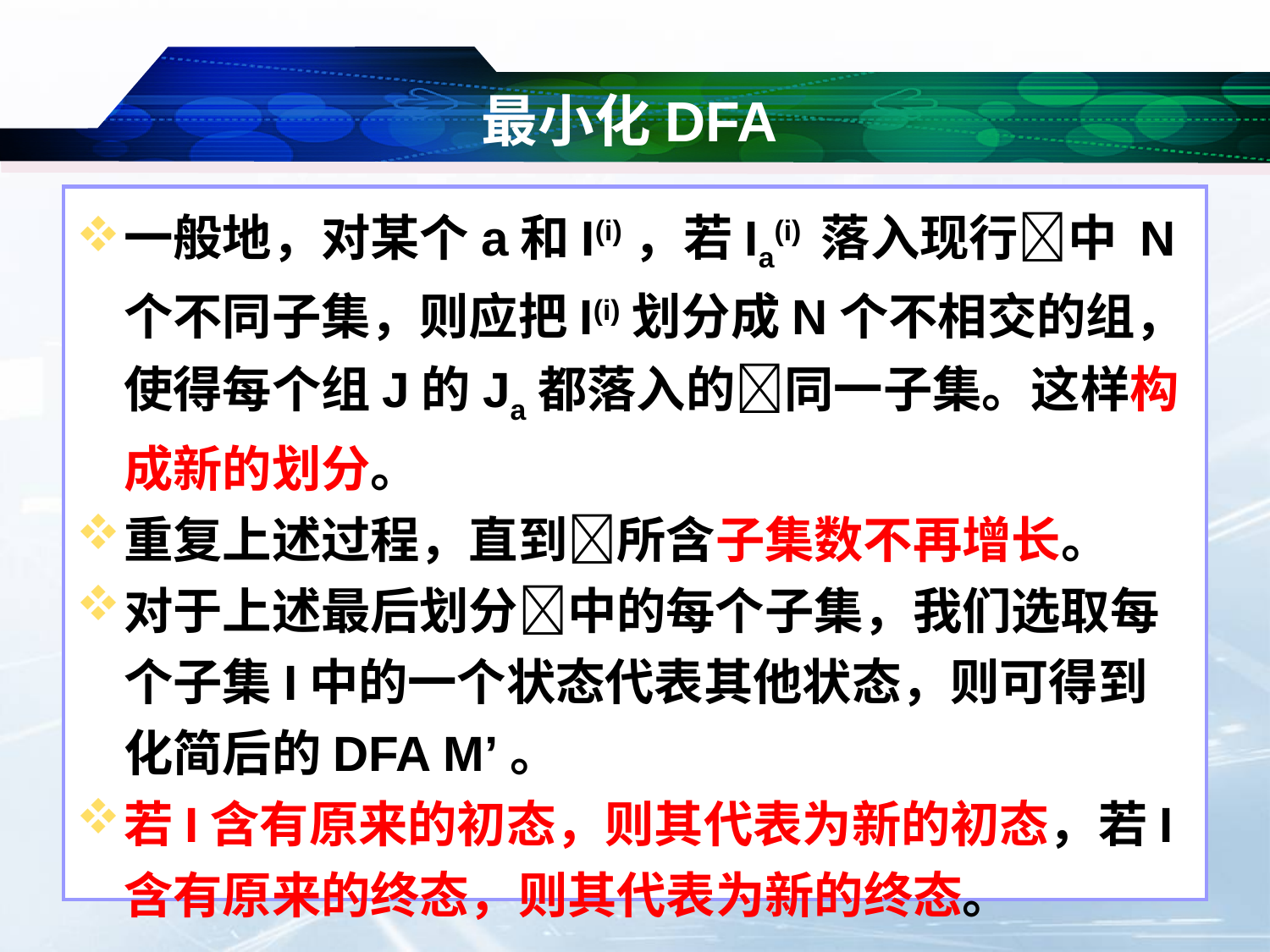

# 最小化DFA
一般地，对某个a和I(i)，若Ia(i) 落入现行Π中 N个不同子集，则应把I(i)划分成N个不相交的组，使得每个组J的Ja都落入的Π同一子集。这样构成新的划分。
重复上述过程，直到Π所含子集数不再增长。
对于上述最后划分Π中的每个子集，我们选取每个子集I中的一个状态代表其他状态，则可得到化简后的DFA M’。
若I含有原来的初态，则其代表为新的初态，若I含有原来的终态，则其代表为新的终态。